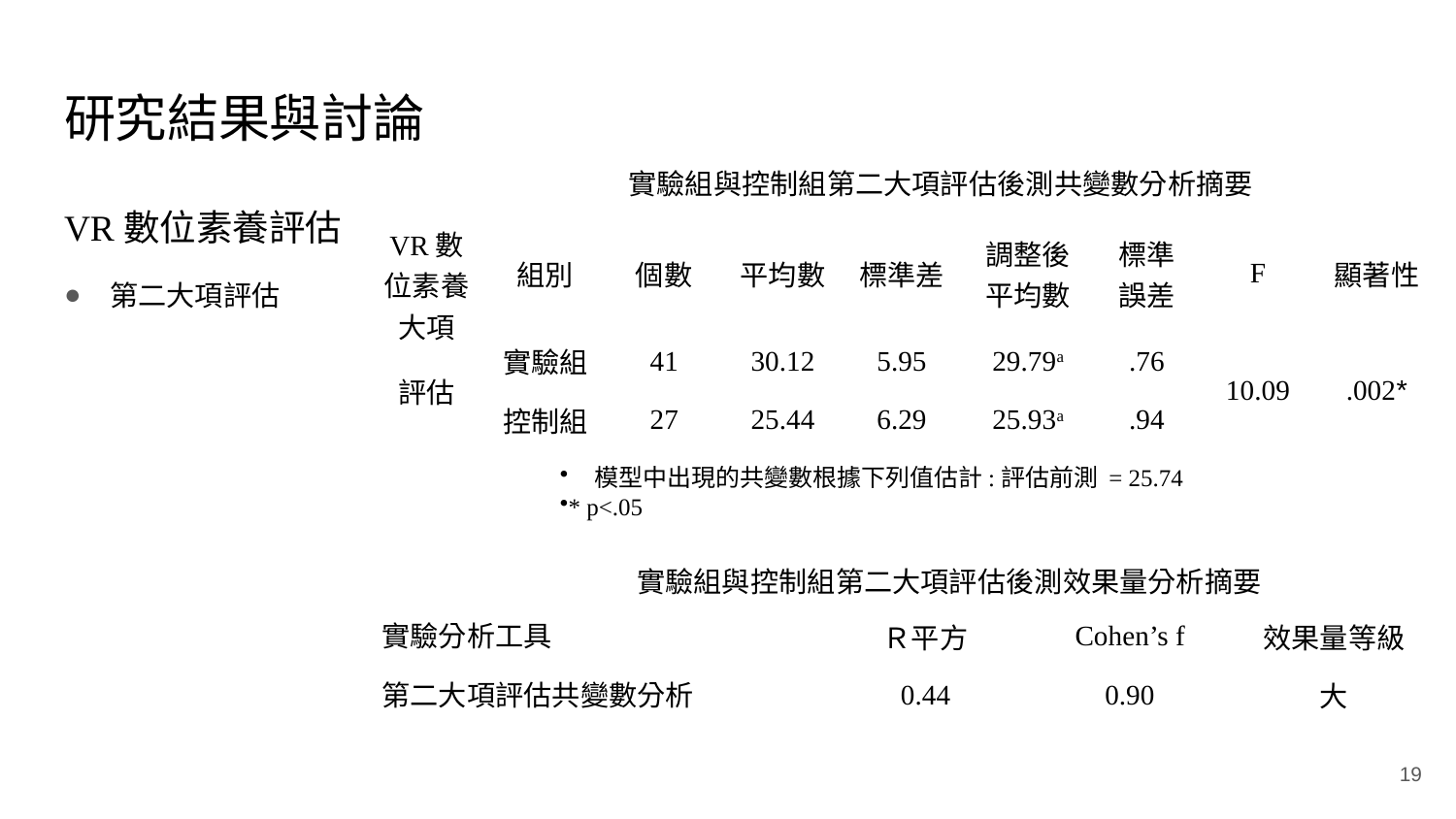

# 研究結果與討論
實驗組與控制組第二大項評估後測共變數分析摘要
VR數位素養評估
第二大項評估
| VR數位素養大項 | 組別 | 個數 | 平均數 | 標準差 | 調整後平均數 | 標準誤差 | F | 顯著性 |
| --- | --- | --- | --- | --- | --- | --- | --- | --- |
| 評估 | 實驗組 | 41 | 30.12 | 5.95 | 29.79a | .76 | 10.09 | .002\* |
|  | 控制組 | 27 | 25.44 | 6.29 | 25.93a | .94 |  |  |
模型中出現的共變數根據下列值估計:評估前測 = 25.74
* p<.05
實驗組與控制組第二大項評估後測效果量分析摘要
| 實驗分析工具 | Ｒ平方 | Cohen’s f | 效果量等級 |
| --- | --- | --- | --- |
| 第二大項評估共變數分析 | 0.44 | 0.90 | 大 |
19